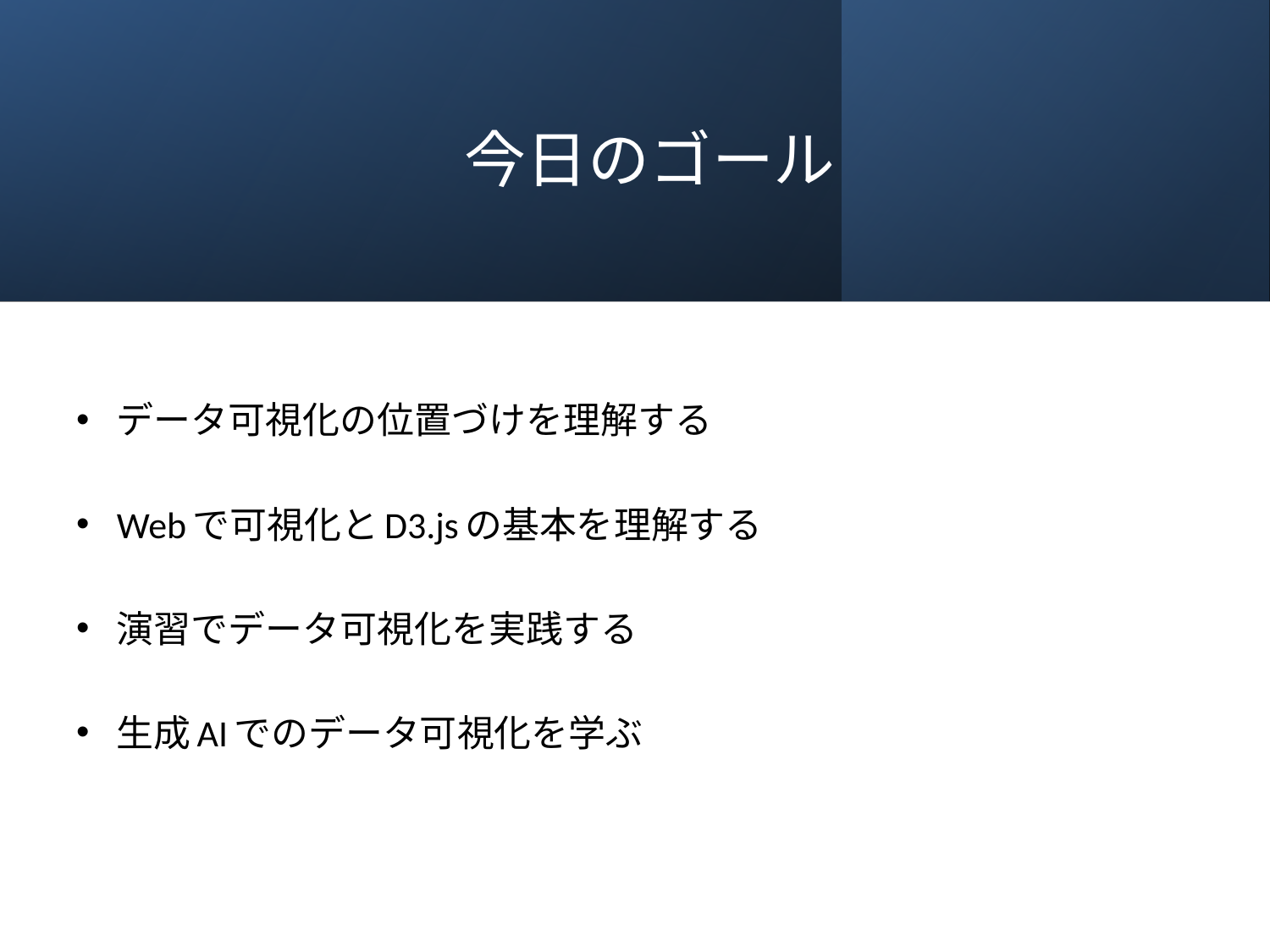

# 今日のゴール
データ可視化の位置づけを理解する

Webで可視化とD3.jsの基本を理解する

演習でデータ可視化を実践する

生成AIでのデータ可視化を学ぶ